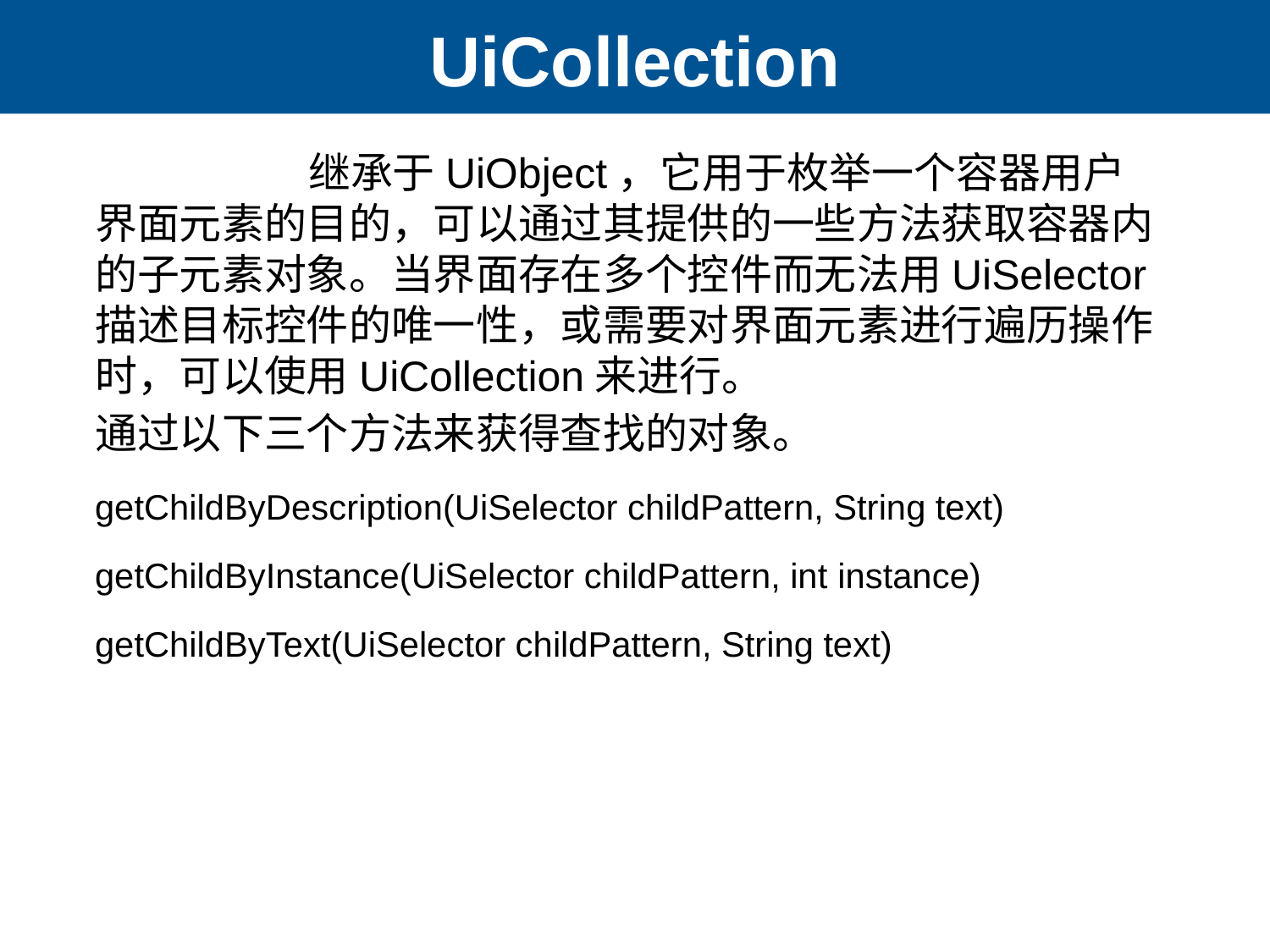

# UiCollection
	        继承于UiObject，它用于枚举一个容器用户界面元素的目的，可以通过其提供的一些方法获取容器内的子元素对象。当界面存在多个控件而无法用UiSelector描述目标控件的唯一性，或需要对界面元素进行遍历操作时，可以使用UiCollection来进行。
通过以下三个方法来获得查找的对象。
getChildByDescription(UiSelector childPattern, String text)
getChildByInstance(UiSelector childPattern, int instance)
getChildByText(UiSelector childPattern, String text)